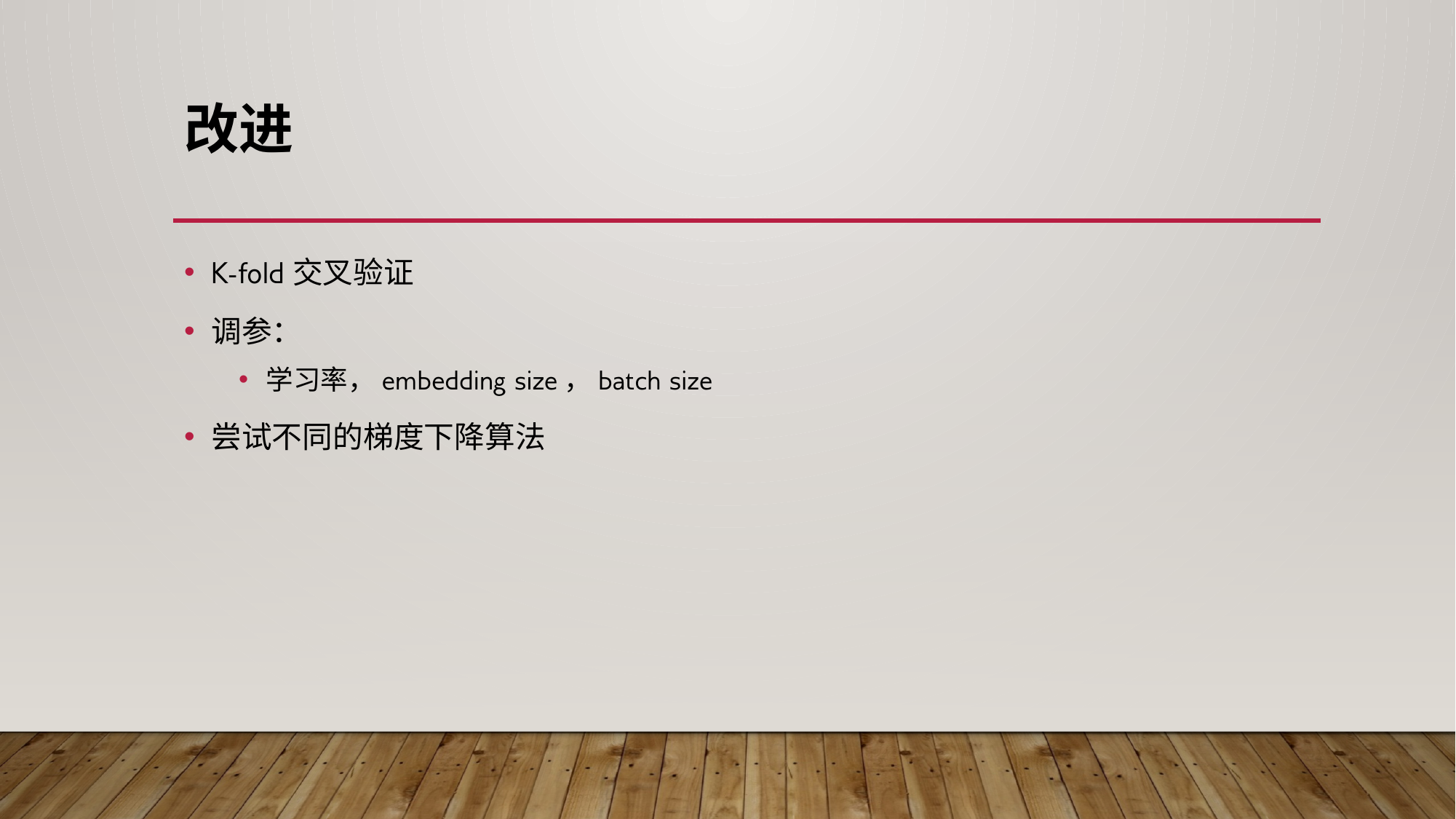

# 改进
K-fold交叉验证
调参：
学习率，embedding size，batch size
尝试不同的梯度下降算法